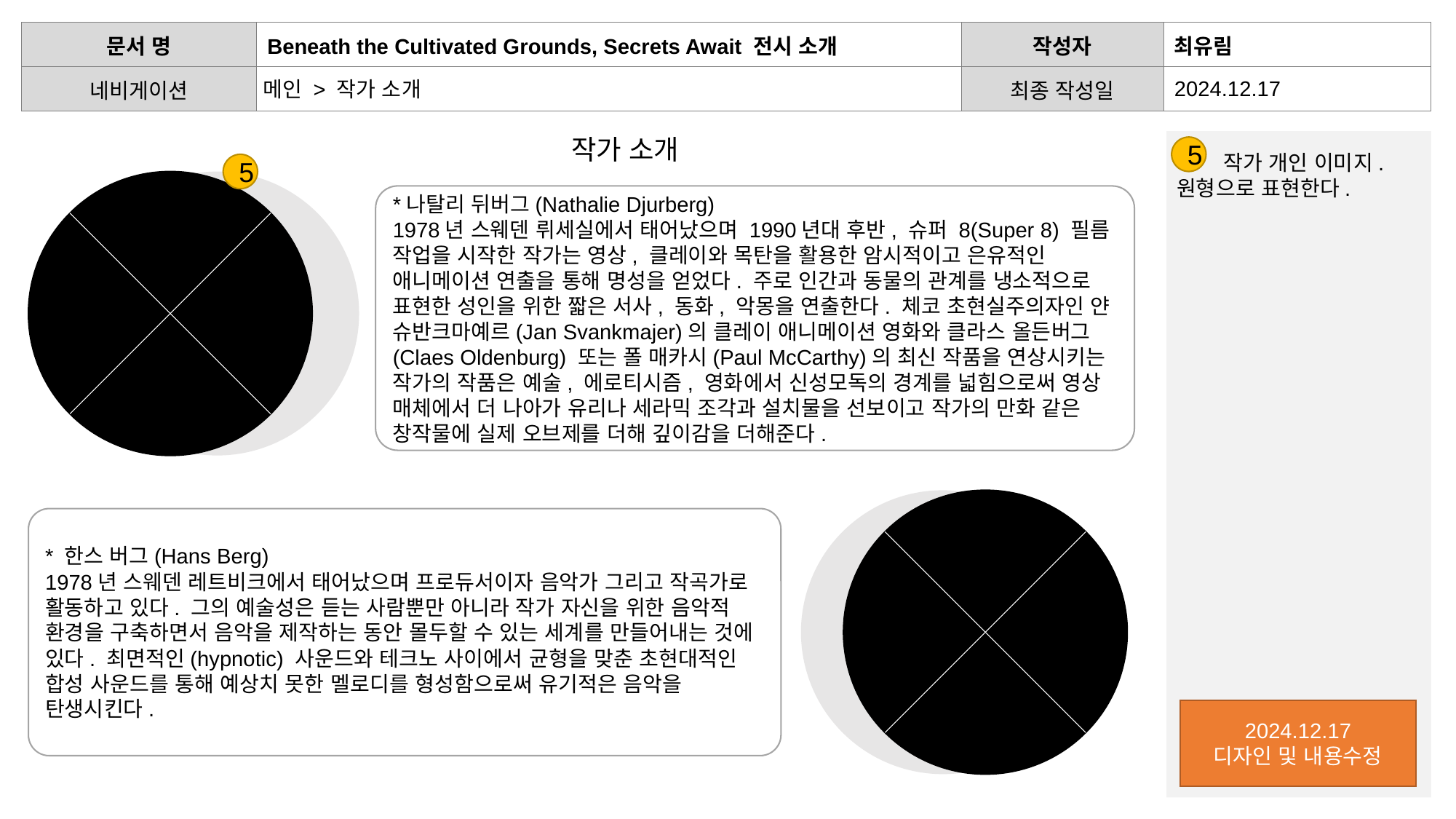

메인 > 작가 소개
작가 소개
5
       작가 개인 이미지.
원형으로 표현한다.
5

*나탈리 뒤버그(Nathalie Djurberg)
1978년 스웨덴 뤼세실에서 태어났으며 1990년대 후반, 슈퍼 8(Super 8) 필름 작업을 시작한 작가는 영상, 클레이와 목탄을 활용한 암시적이고 은유적인 애니메이션 연출을 통해 명성을 얻었다. 주로 인간과 동물의 관계를 냉소적으로 표현한 성인을 위한 짧은 서사, 동화, 악몽을 연출한다. 체코 초현실주의자인 얀 슈반크마예르(Jan Svankmajer)의 클레이 애니메이션 영화와 클라스 올든버그(Claes Oldenburg) 또는 폴 매카시(Paul McCarthy)의 최신 작품을 연상시키는 작가의 작품은 예술, 에로티시즘, 영화에서 신성모독의 경계를 넓힘으로써 영상 매체에서 더 나아가 유리나 세라믹 조각과 설치물을 선보이고 작가의 만화 같은 창작물에 실제 오브제를 더해 깊이감을 더해준다.

* 한스 버그(Hans Berg)
1978년 스웨덴 레트비크에서 태어났으며 프로듀서이자 음악가 그리고 작곡가로 활동하고 있다. 그의 예술성은 듣는 사람뿐만 아니라 작가 자신을 위한 음악적 환경을 구축하면서 음악을 제작하는 동안 몰두할 수 있는 세계를 만들어내는 것에 있다. 최면적인(hypnotic) 사운드와 테크노 사이에서 균형을 맞춘 초현대적인 합성 사운드를 통해 예상치 못한 멜로디를 형성함으로써 유기적은 음악을 탄생시킨다.
2024.12.17
디자인 및 내용수정